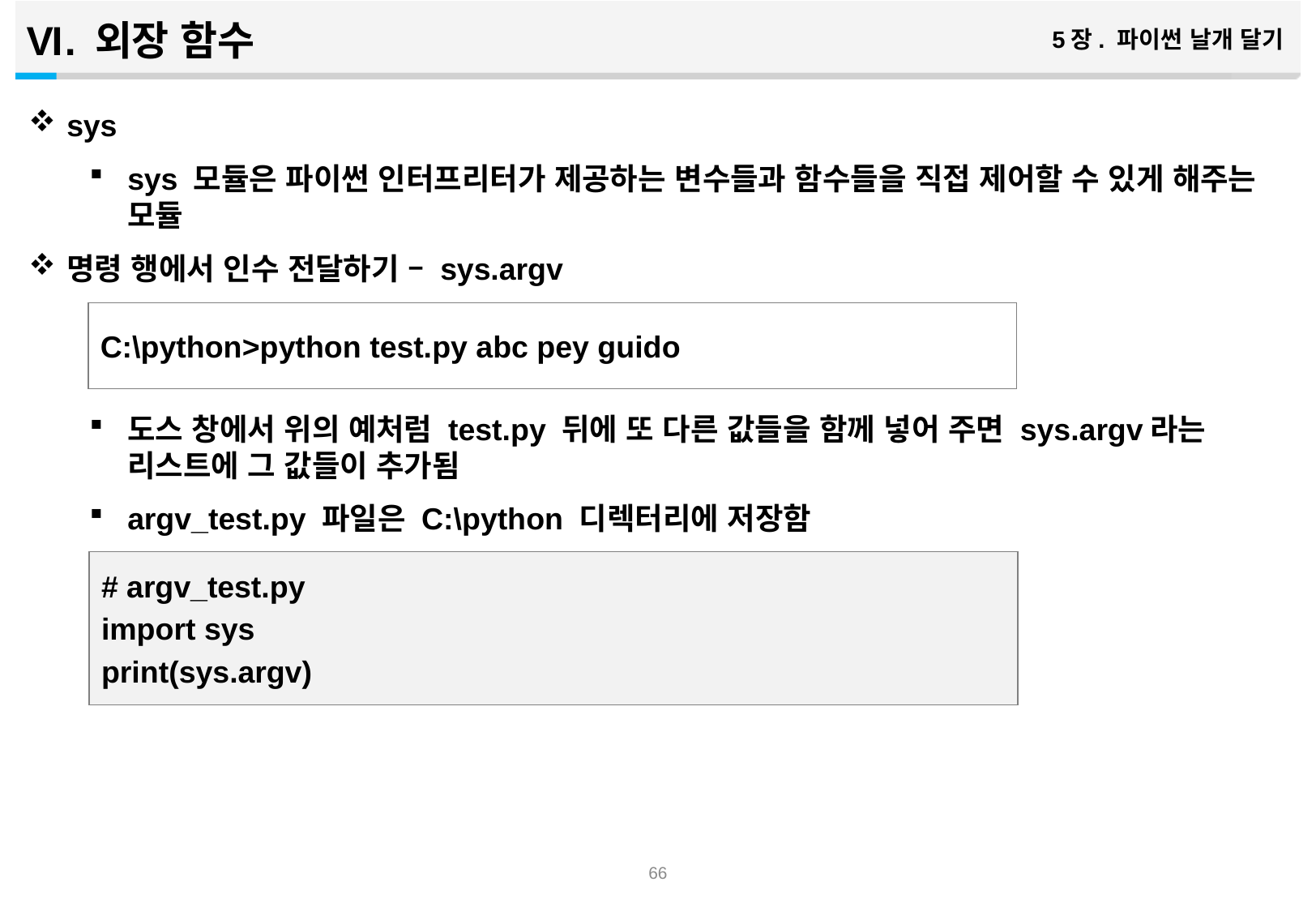

외장 함수
5장. 파이썬 날개 달기
sys
sys 모듈은 파이썬 인터프리터가 제공하는 변수들과 함수들을 직접 제어할 수 있게 해주는 모듈
명령 행에서 인수 전달하기 – sys.argv

도스 창에서 위의 예처럼 test.py 뒤에 또 다른 값들을 함께 넣어 주면 sys.argv라는 리스트에 그 값들이 추가됨
argv_test.py 파일은 C:\python 디렉터리에 저장함

C:\python>python test.py abc pey guido
# argv_test.py
import sys
print(sys.argv)
66